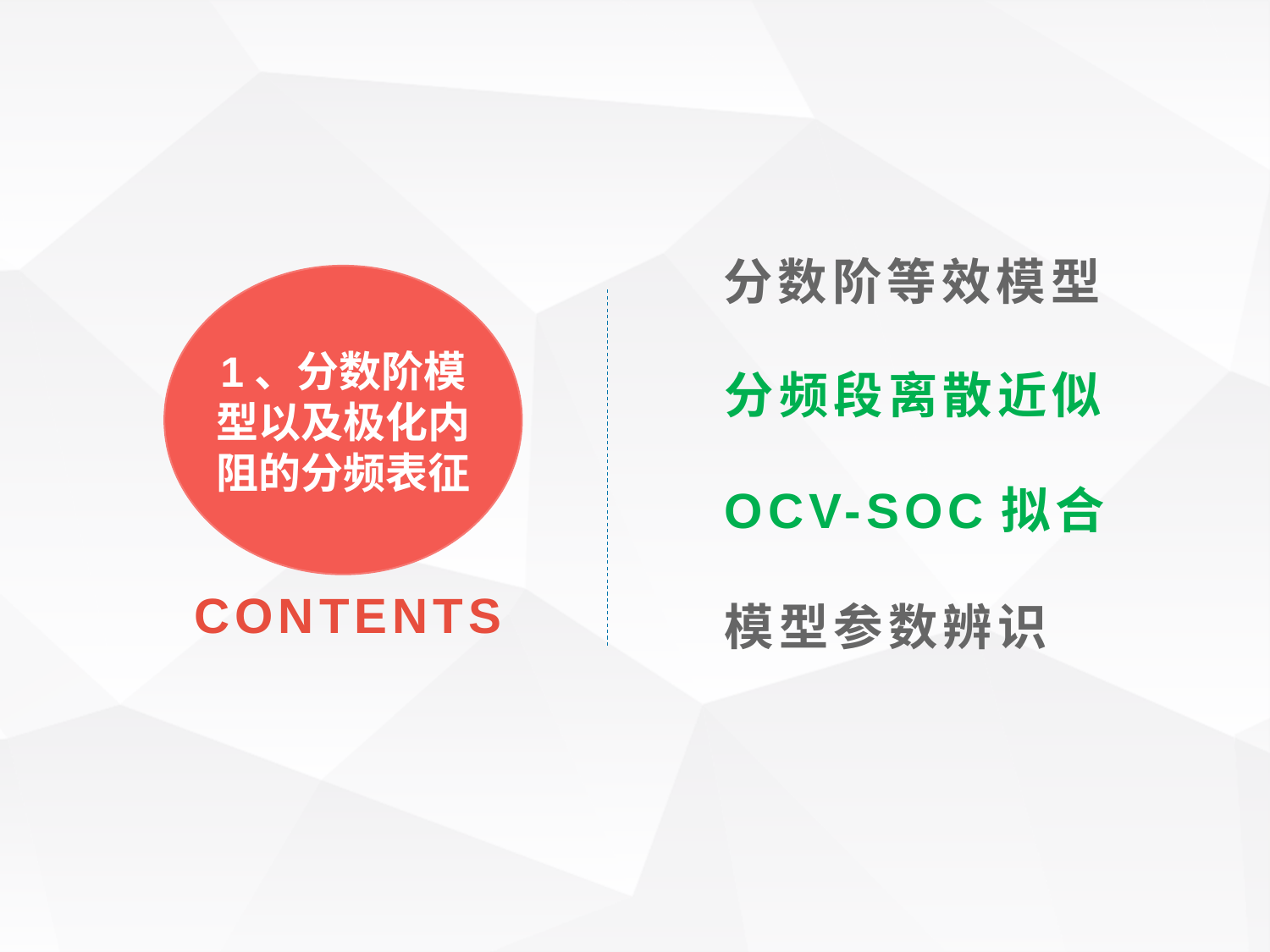

分数阶等效模型

1、分数阶模型以及极化内阻的分频表征
分频段离散近似
OCV-SOC拟合
CONTENTS
模型参数辨识